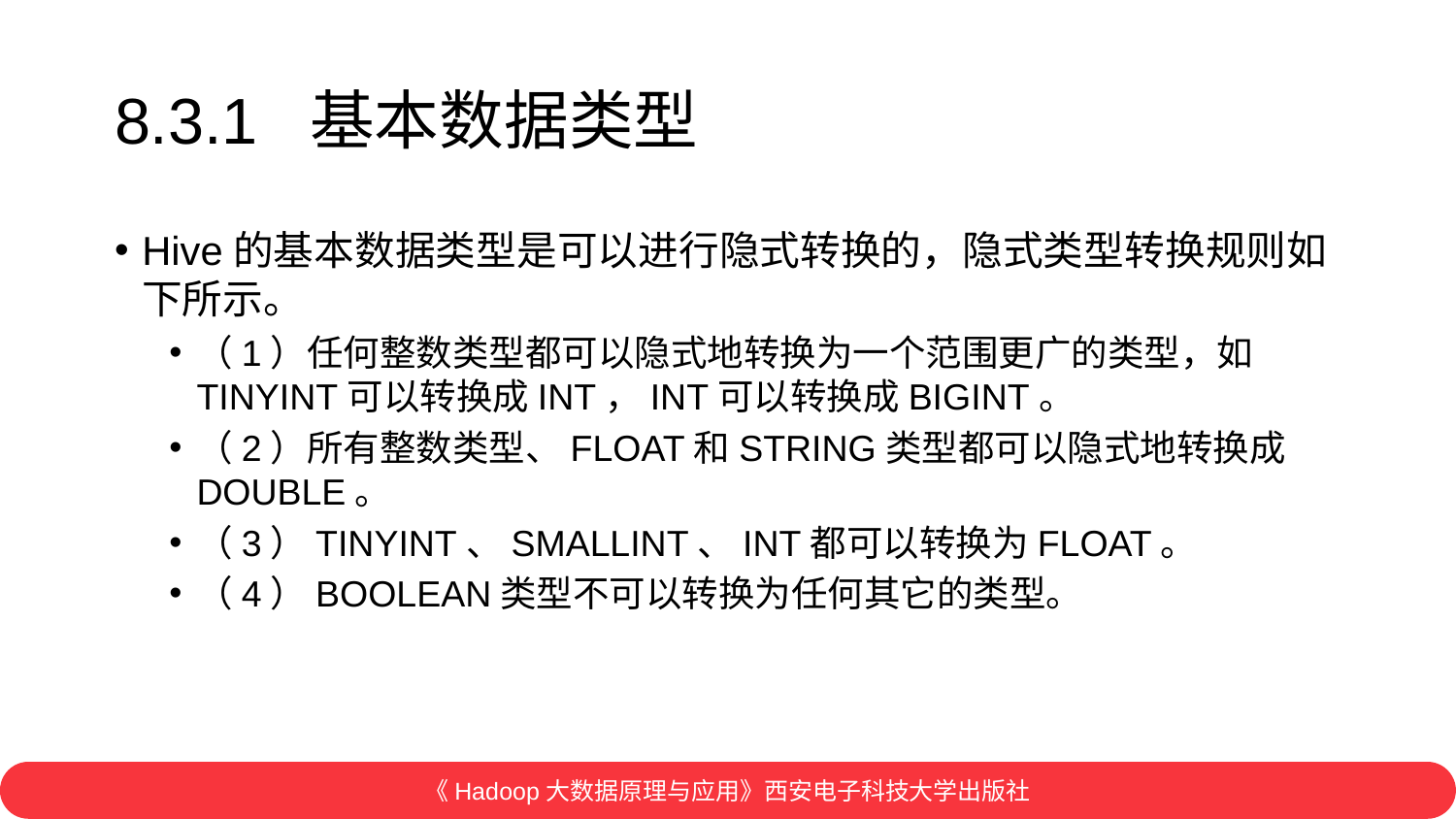

# 8.3.1  基本数据类型
Hive的基本数据类型是可以进行隐式转换的，隐式类型转换规则如下所示。
（1）任何整数类型都可以隐式地转换为一个范围更广的类型，如TINYINT可以转换成INT，INT可以转换成BIGINT。
（2）所有整数类型、FLOAT和STRING类型都可以隐式地转换成DOUBLE。
（3）TINYINT、SMALLINT、INT都可以转换为FLOAT。
（4）BOOLEAN类型不可以转换为任何其它的类型。